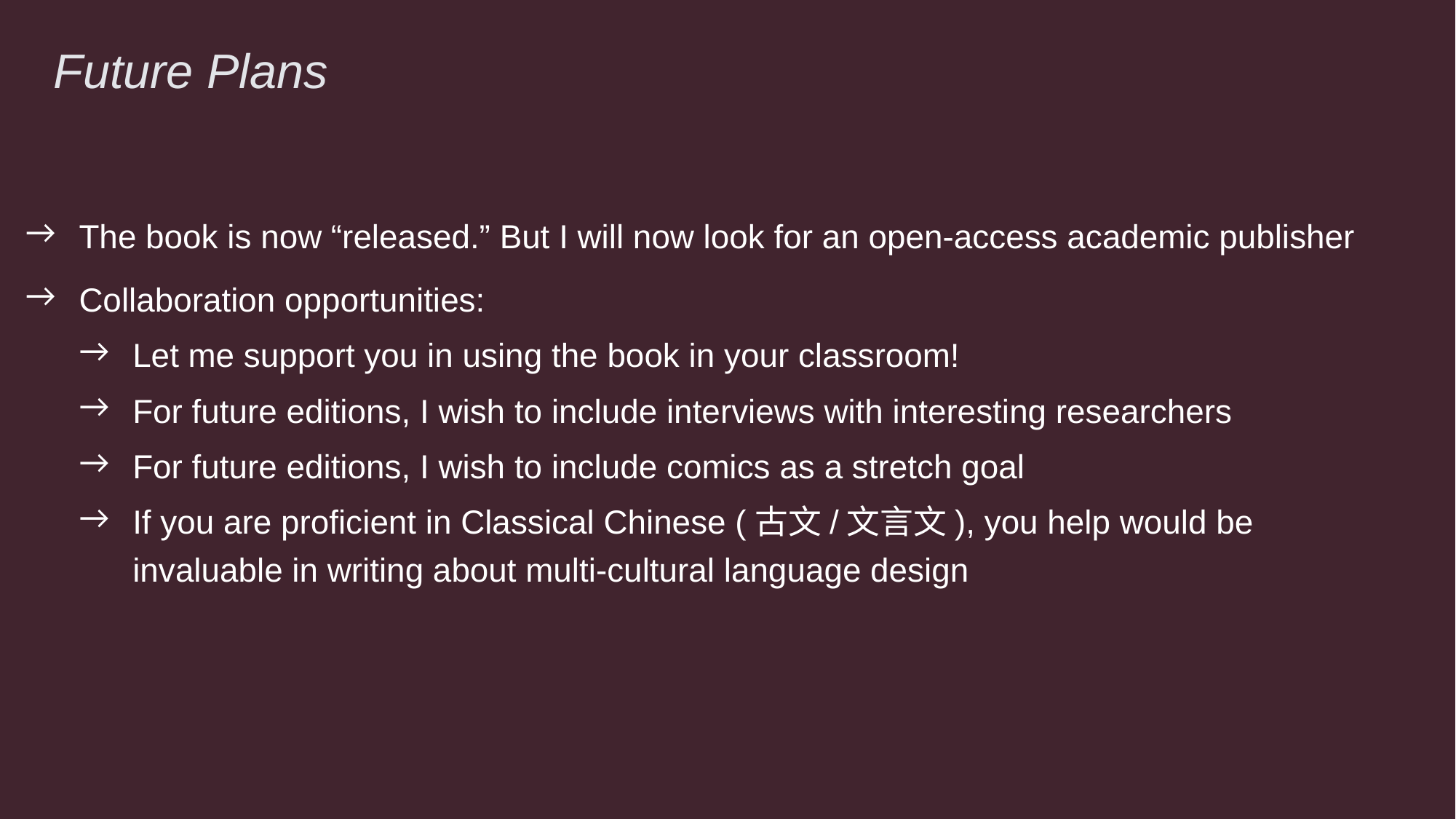

# Future Plans
The book is now “released.” But I will now look for an open-access academic publisher
Collaboration opportunities:
Let me support you in using the book in your classroom!
For future editions, I wish to include interviews with interesting researchers
For future editions, I wish to include comics as a stretch goal
If you are proficient in Classical Chinese (古文/文言文), you help would be invaluable in writing about multi-cultural language design